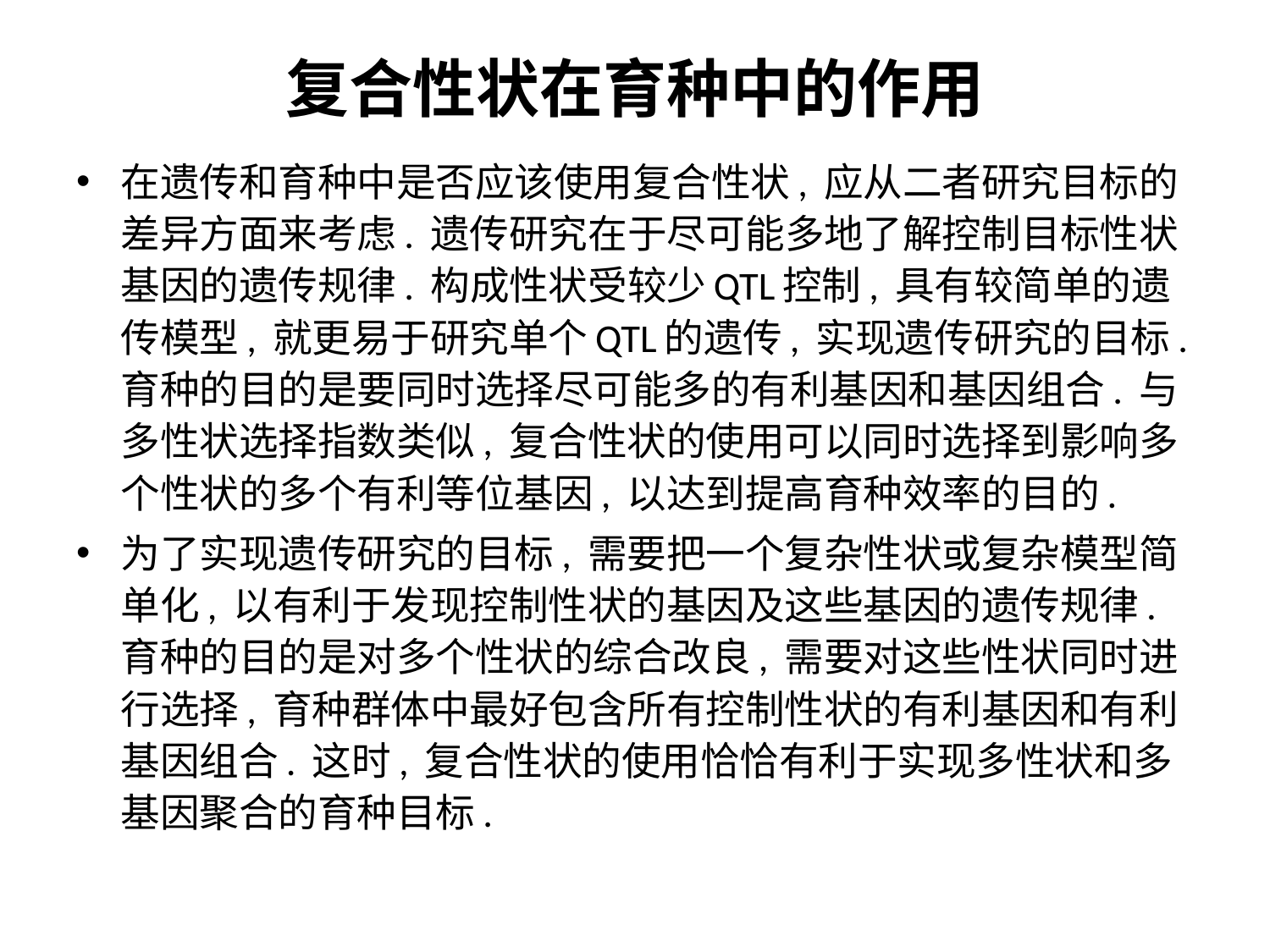

# 复合性状在育种中的作用
在遗传和育种中是否应该使用复合性状, 应从二者研究目标的差异方面来考虑. 遗传研究在于尽可能多地了解控制目标性状基因的遗传规律. 构成性状受较少QTL控制, 具有较简单的遗传模型, 就更易于研究单个QTL的遗传, 实现遗传研究的目标. 育种的目的是要同时选择尽可能多的有利基因和基因组合. 与多性状选择指数类似, 复合性状的使用可以同时选择到影响多个性状的多个有利等位基因, 以达到提高育种效率的目的.
为了实现遗传研究的目标, 需要把一个复杂性状或复杂模型简单化, 以有利于发现控制性状的基因及这些基因的遗传规律. 育种的目的是对多个性状的综合改良, 需要对这些性状同时进行选择, 育种群体中最好包含所有控制性状的有利基因和有利基因组合. 这时, 复合性状的使用恰恰有利于实现多性状和多基因聚合的育种目标.